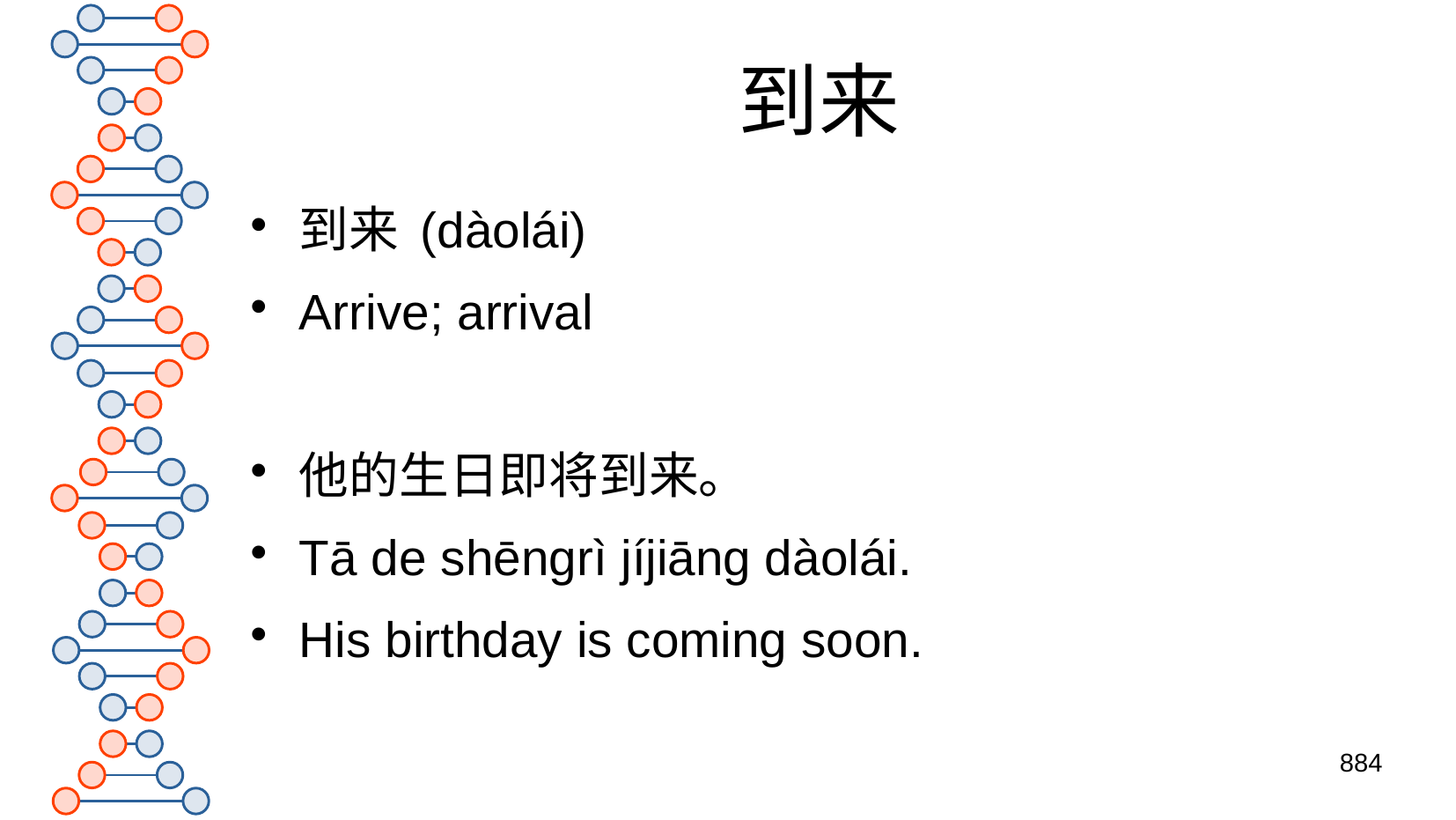

# 到来
到来 (dàolái)
Arrive; arrival

他的生日即将到来。
Tā de shēngrì jíjiāng dàolái.
His birthday is coming soon.

884